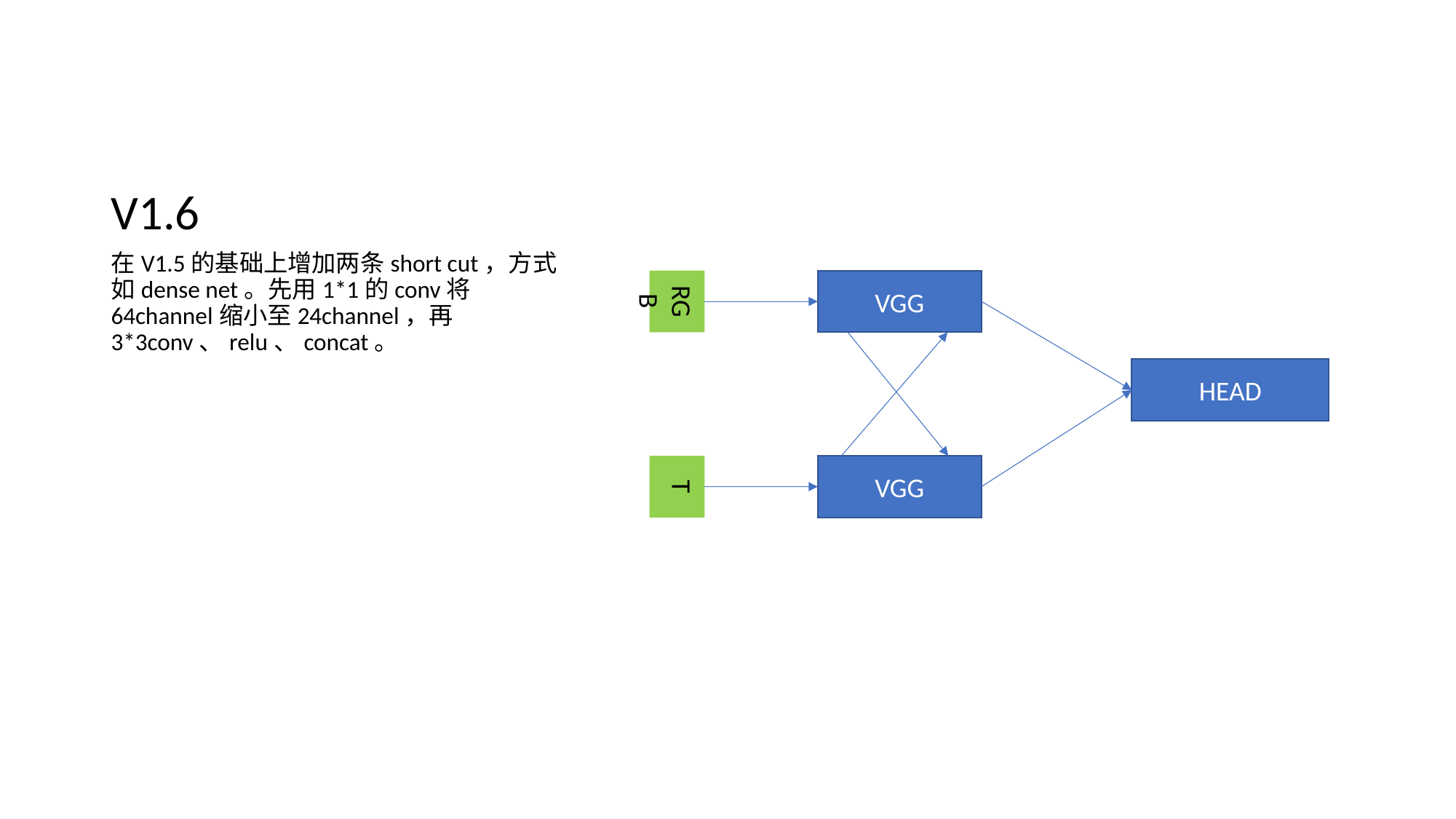

# V1.6

在V1.5的基础上增加两条short cut，方式如dense net。先用1*1的conv将64channel缩小至24channel，再3*3conv、relu、concat。
RGB
VGG
HEAD
T
VGG